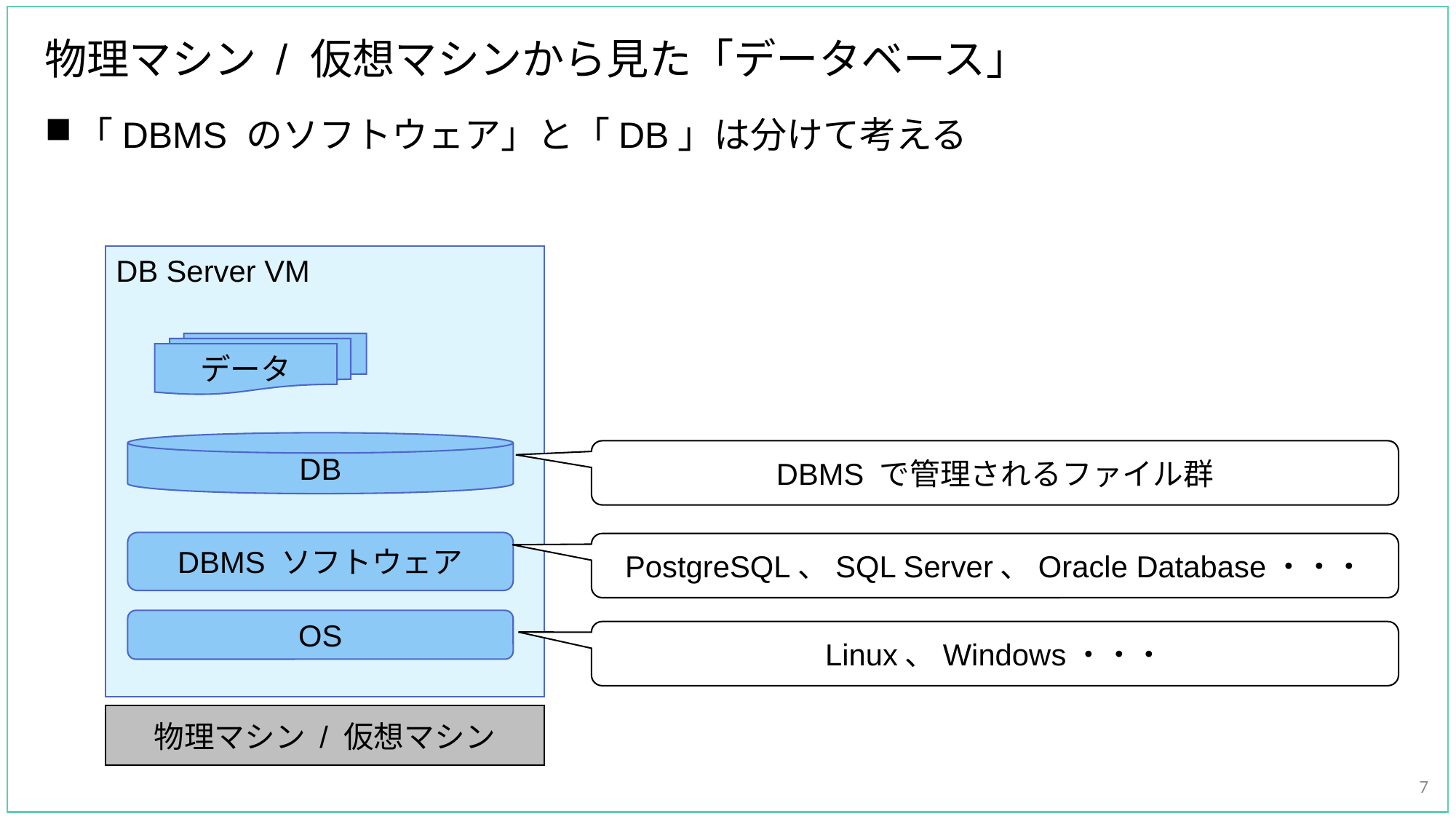

# 物理マシン / 仮想マシンから見た「データベース」
「DBMS のソフトウェア」と「DB」は分けて考える
DB Server VM
データ
DB
DBMS で管理されるファイル群
DBMS ソフトウェア
PostgreSQL、SQL Server、Oracle Database・・・
OS
Linux、Windows・・・
物理マシン / 仮想マシン
7